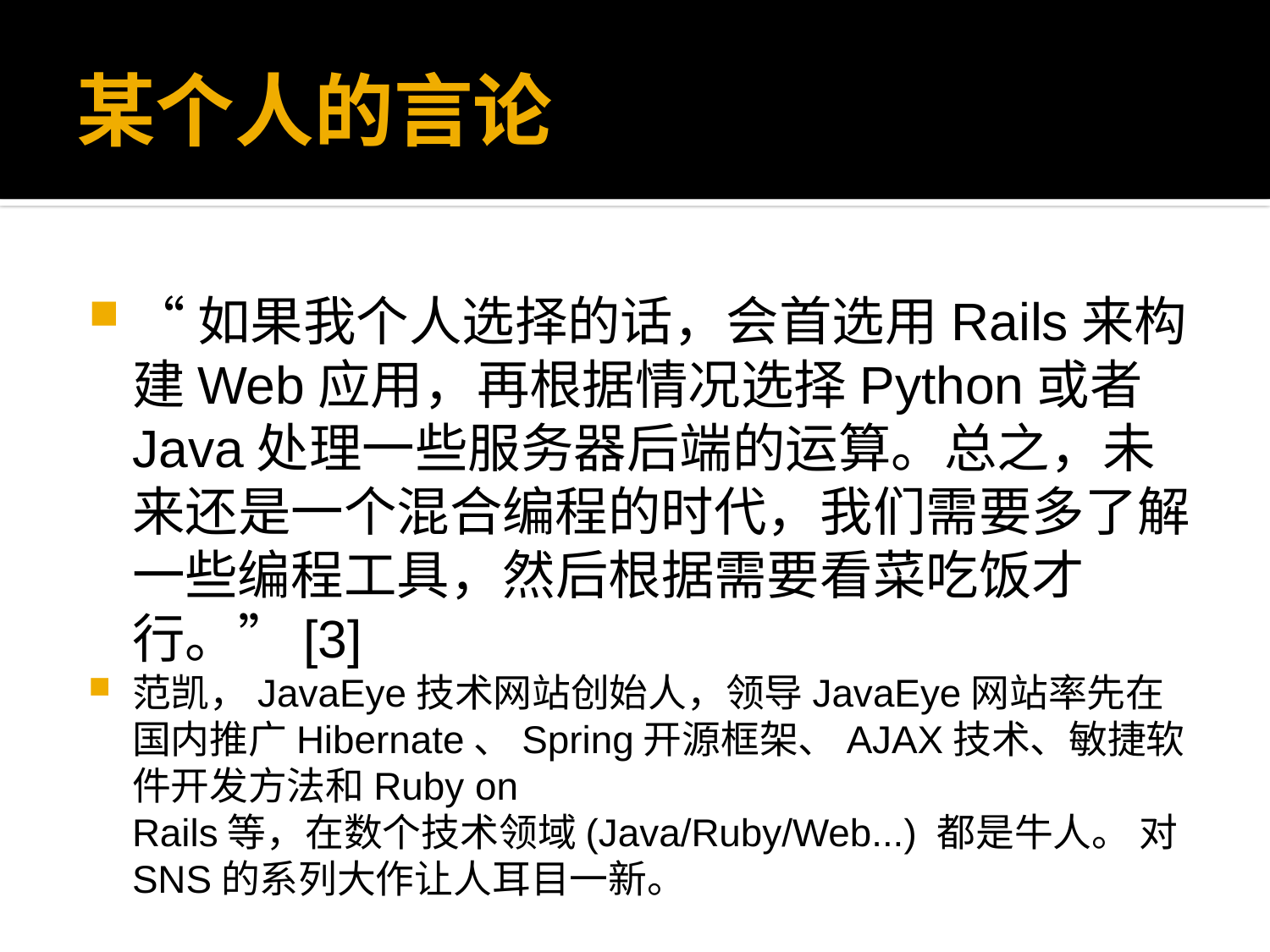

# 某个人的言论
“如果我个人选择的话，会首选用Rails来构建Web应用，再根据情况选择Python或者Java处理一些服务器后端的运算。总之，未来还是一个混合编程的时代，我们需要多了解一些编程工具，然后根据需要看菜吃饭才行。”[3]
范凯，JavaEye技术网站创始人，领导JavaEye网站率先在国内推广Hibernate、Spring开源框架、AJAX技术、敏捷软件开发方法和Ruby on Rails等，在数个技术领域(Java/Ruby/Web...) 都是牛人。 对 SNS的系列大作让人耳目一新。